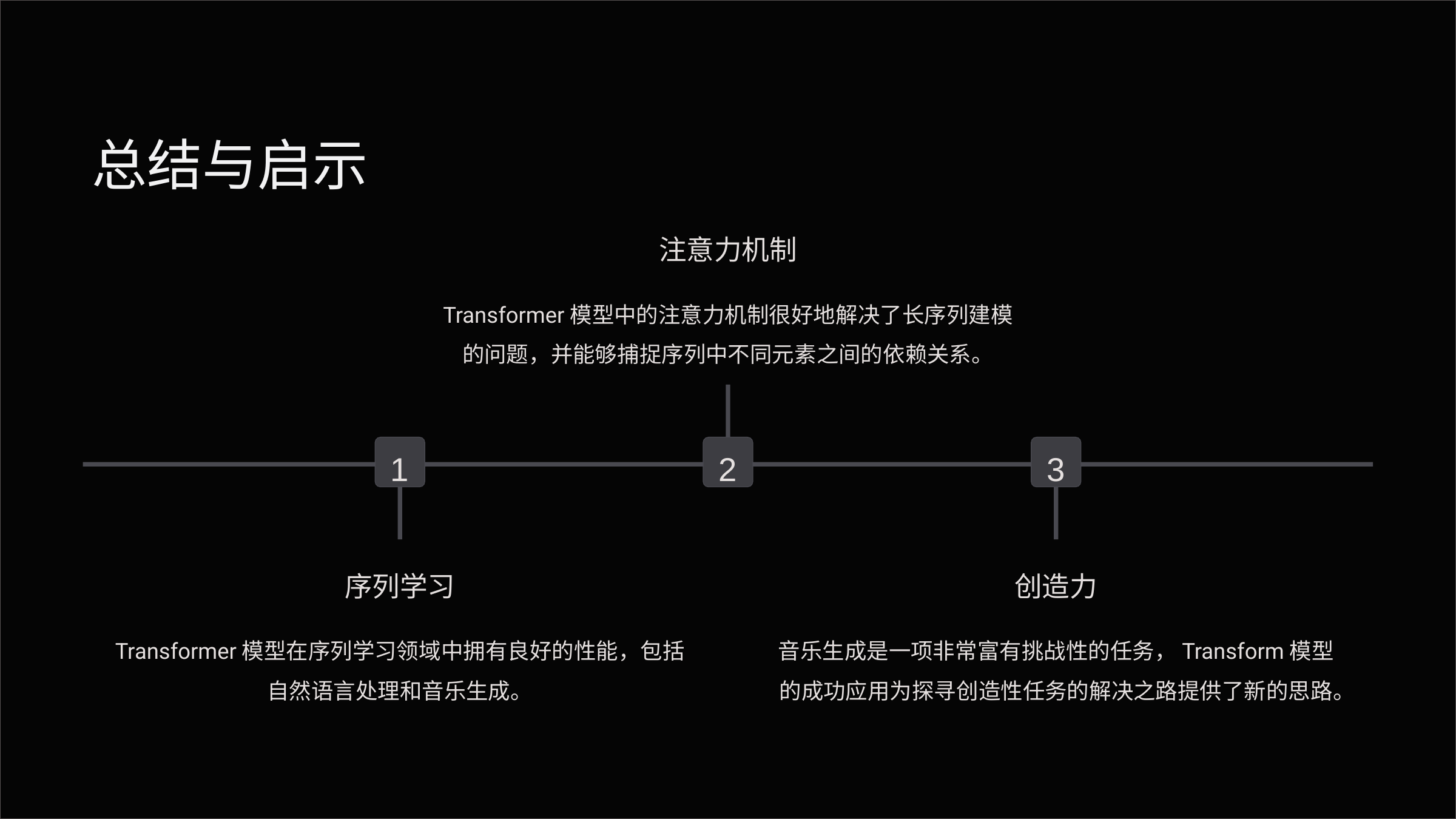

总结与启示
注意力机制
Transformer模型中的注意力机制很好地解决了长序列建模的问题，并能够捕捉序列中不同元素之间的依赖关系。

1
2
3

序列学习
创造力
Transformer模型在序列学习领域中拥有良好的性能，包括自然语言处理和音乐生成。
音乐生成是一项非常富有挑战性的任务，Transform模型的成功应用为探寻创造性任务的解决之路提供了新的思路。